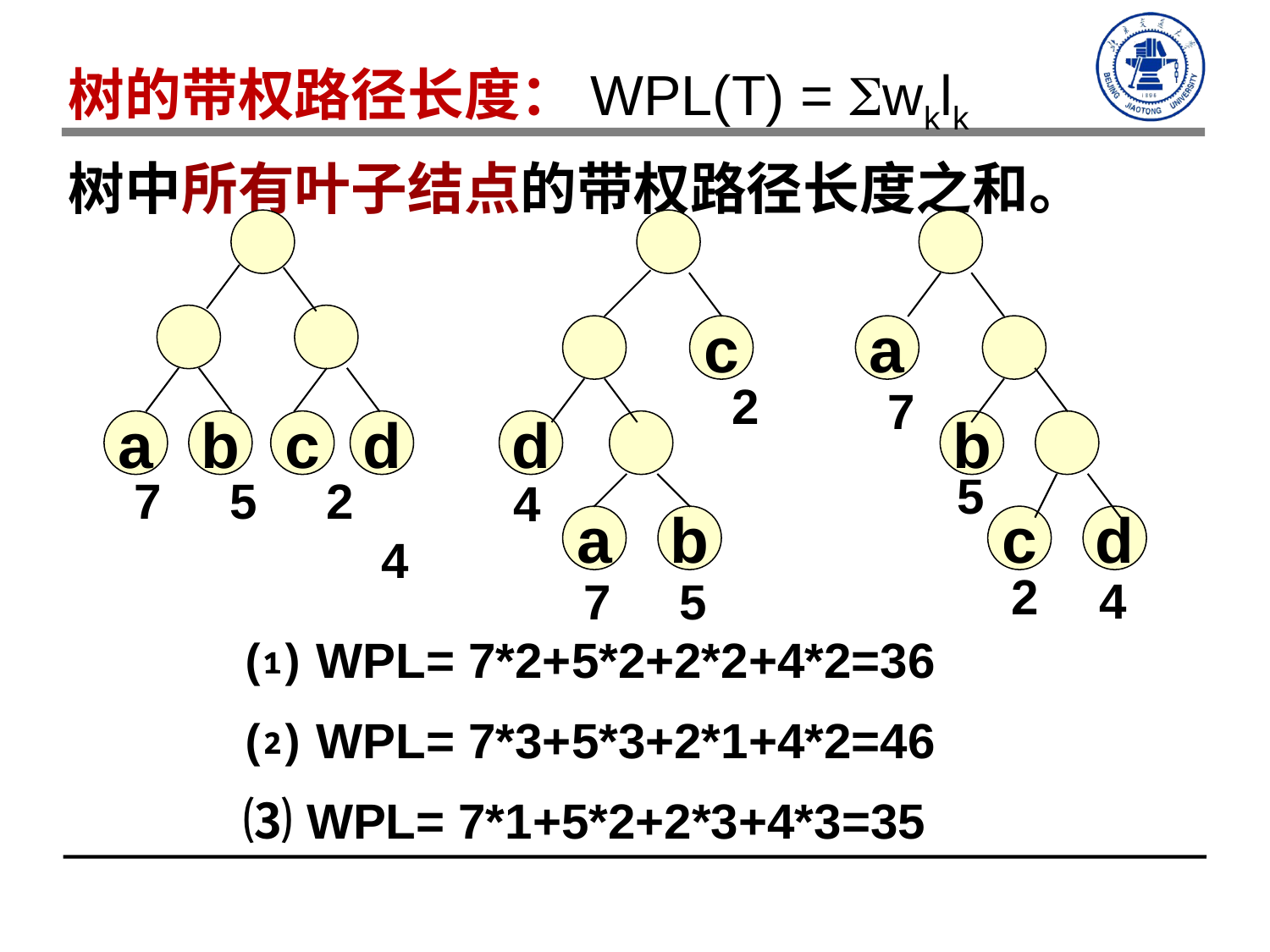

树的带权路径长度：WPL(T) = Σwklk
树中所有叶子结点的带权路径长度之和。

c
a

2
7

a
b
c
d
d

b

5
7     5     2     4
4

a
b
c
d
2
4
7
5
⑴ WPL= 7*2+5*2+2*2+4*2=36
⑵ WPL= 7*3+5*3+2*1+4*2=46
⑶ WPL= 7*1+5*2+2*3+4*3=35